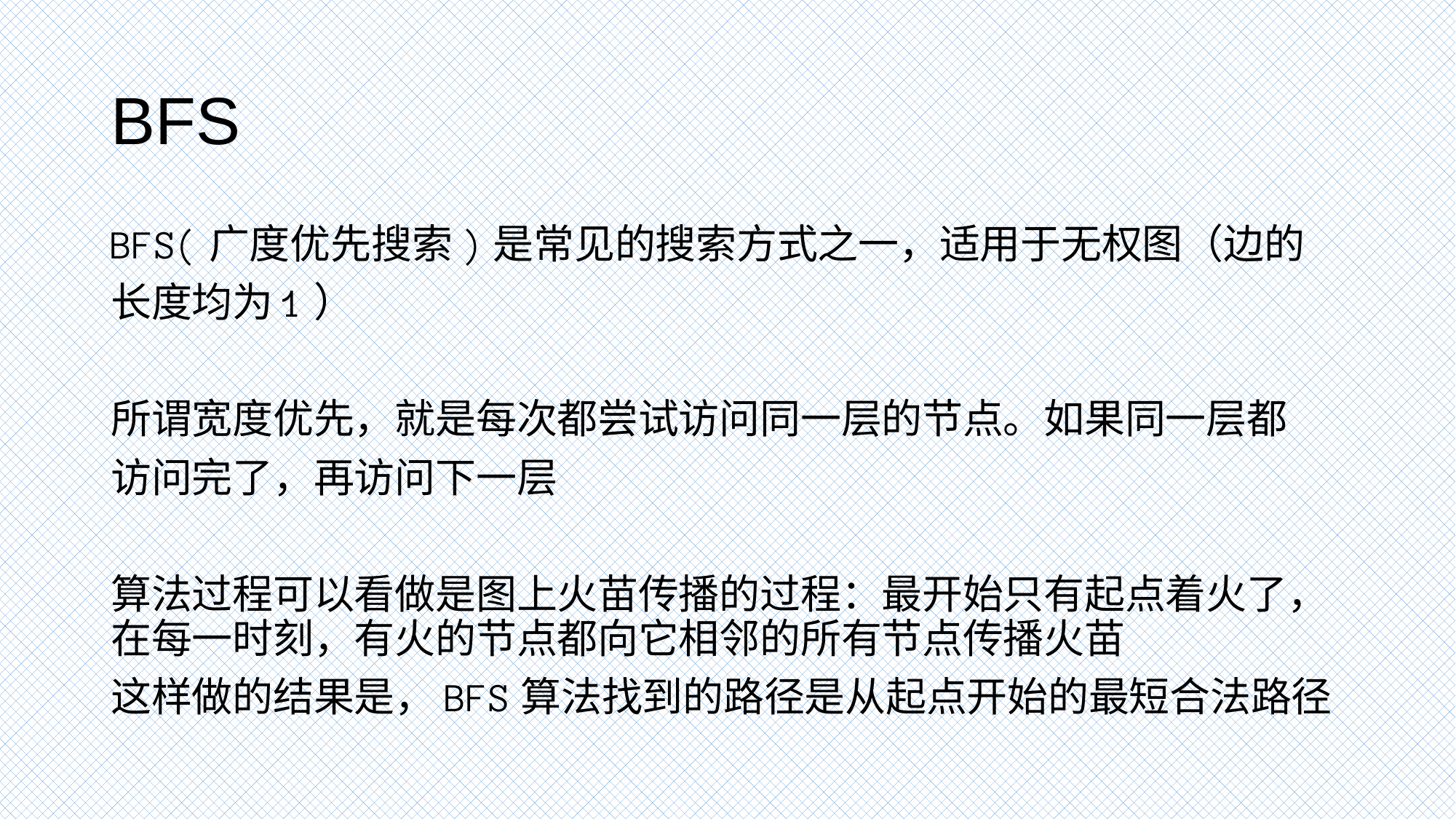

# BFS
BFS(广度优先搜索)是常见的搜索方式之一，适用于无权图（边的
长度均为1）

所谓宽度优先，就是每次都尝试访问同一层的节点。如果同一层都
访问完了，再访问下一层

算法过程可以看做是图上火苗传播的过程：最开始只有起点着火了，在每一时刻，有火的节点都向它相邻的所有节点传播火苗
这样做的结果是，BFS算法找到的路径是从起点开始的最短合法路径